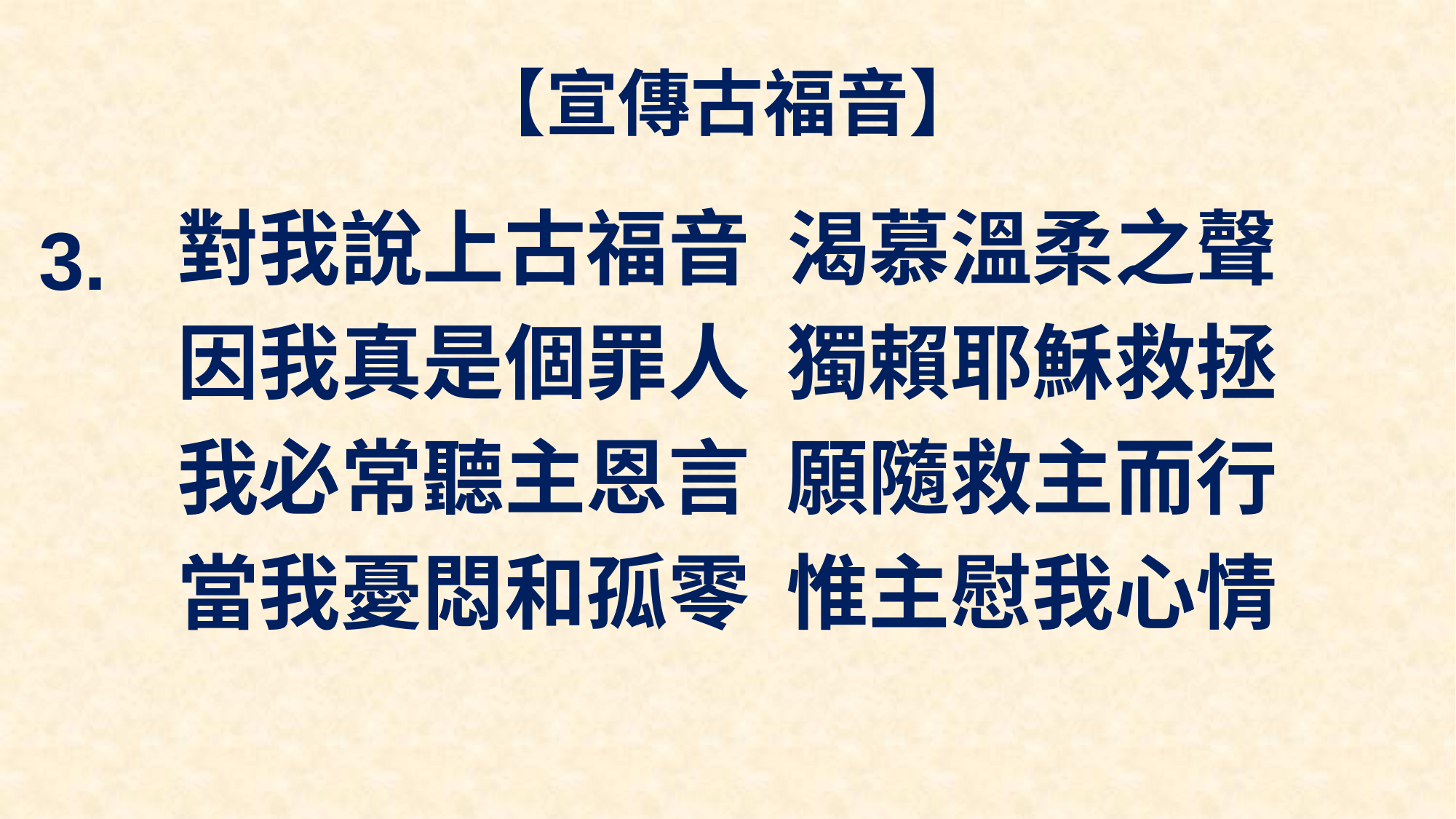

# 【宣傳古福音】
對我說上古福音  渴慕溫柔之聲
因我真是個罪人  獨賴耶穌救拯
我必常聽主恩言  願隨救主而行
當我憂悶和孤零  惟主慰我心情
3.